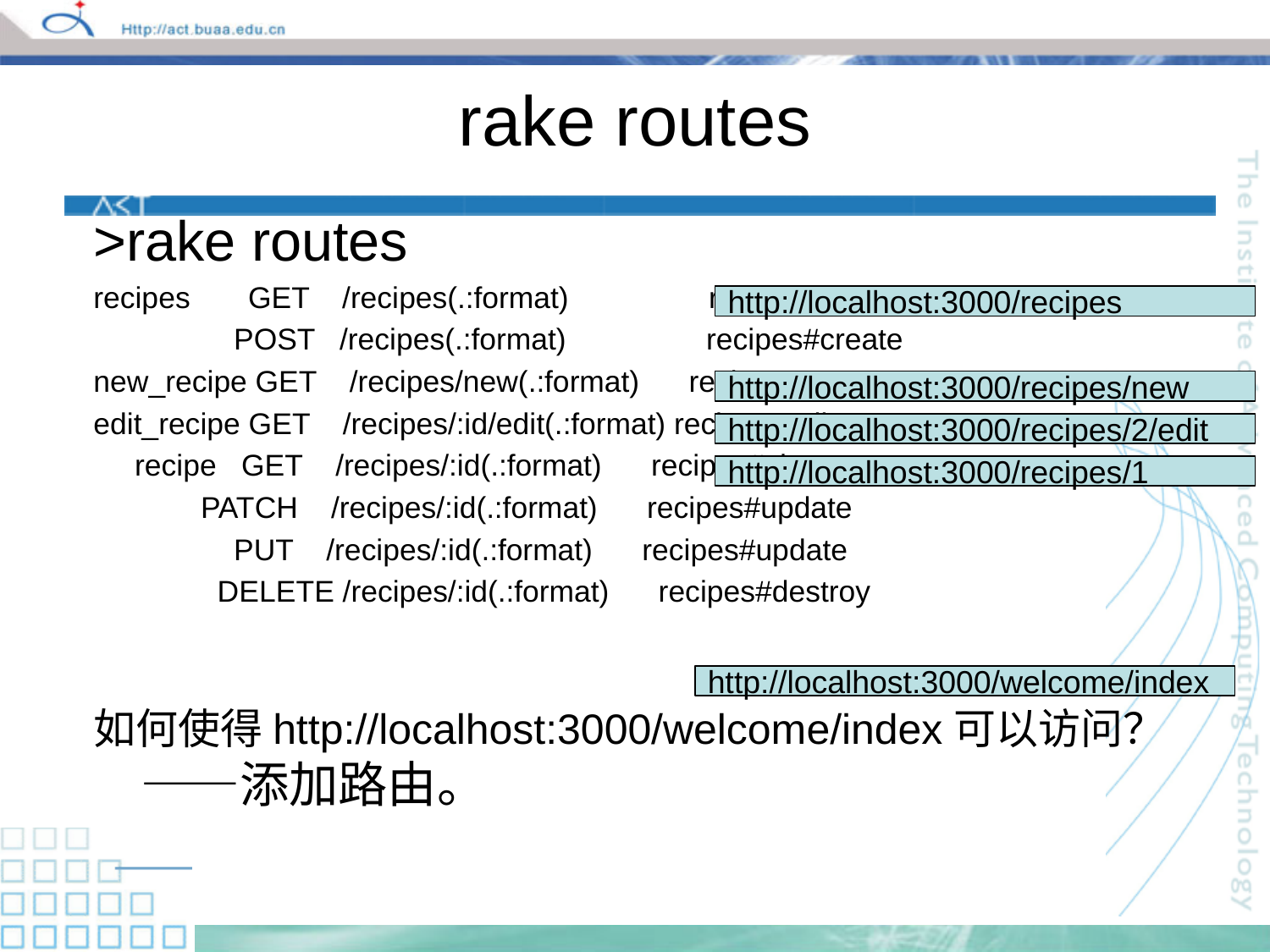

# rake routes
>rake routes
recipes       GET    /recipes(.:format)                 recipes#index
                 POST   /recipes(.:format)                 recipes#create
new_recipe GET    /recipes/new(.:format)      recipes#new
edit_recipe GET    /recipes/:id/edit(.:format) recipes#edit
     recipe   GET    /recipes/:id(.:format)      recipes#show
             PATCH    /recipes/:id(.:format)      recipes#update
                 PUT    /recipes/:id(.:format)      recipes#update
               DELETE /recipes/:id(.:format)      recipes#destroy

如何使得http://localhost:3000/welcome/index可以访问？
——添加路由。

http://localhost:3000/recipes
http://localhost:3000/recipes/new
http://localhost:3000/recipes/2/edit
http://localhost:3000/recipes/1
http://localhost:3000/welcome/index